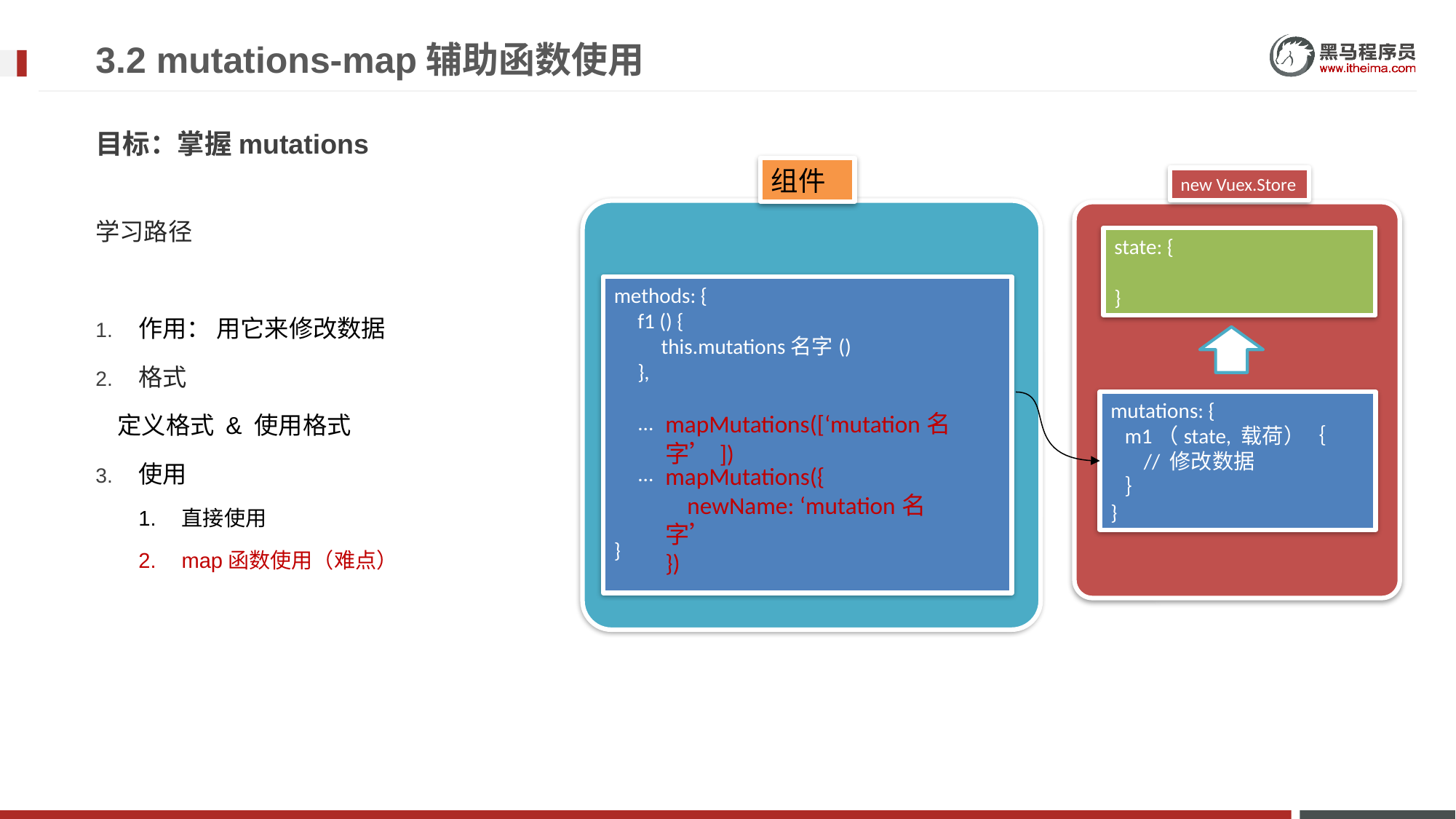

# 3.2 mutations-map辅助函数使用
目标：掌握mutations
组件
new Vuex.Store
学习路径

作用： 用它来修改数据
格式
   定义格式 & 使用格式
使用
直接使用
map函数使用（难点）

state: {

}
methods: {
     f1 () {
          this.mutations名字()
     },

     ...

     ...

}

mutations: {
   m1（state, 载荷）｛
       // 修改数据
  ｝
}
mapMutations([‘mutation名字’])
mapMutations({
    newName: ‘mutation名字’
})